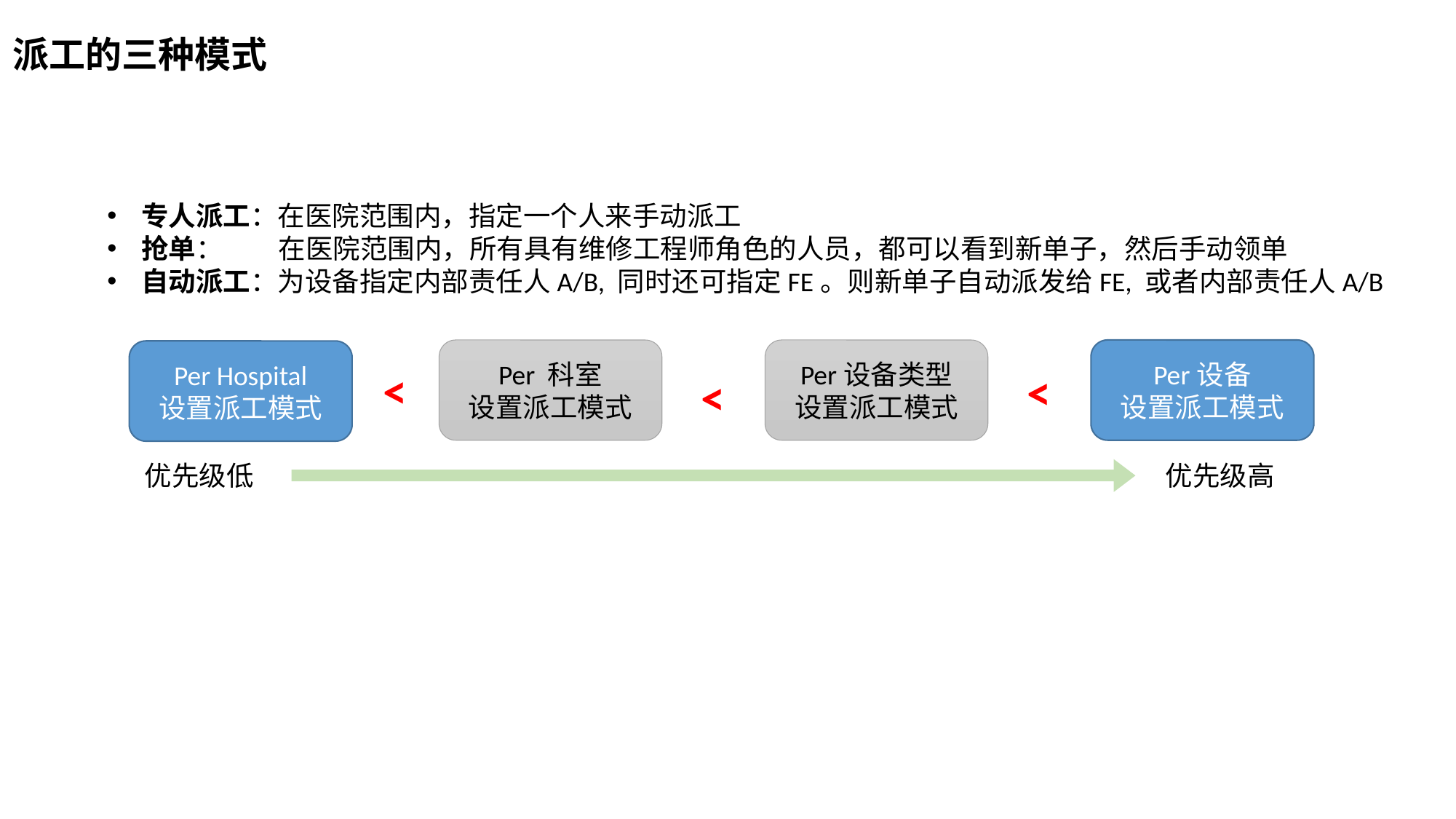

派工的三种模式
专人派工：在医院范围内，指定一个人来手动派工
抢单：         在医院范围内，所有具有维修工程师角色的人员，都可以看到新单子，然后手动领单
自动派工：为设备指定内部责任人A/B, 同时还可指定FE。则新单子自动派发给FE, 或者内部责任人A/B

Per设备类型
设置派工模式
Per设备
设置派工模式
Per 科室
设置派工模式
Per Hospital
设置派工模式
<
<
<
优先级低
优先级高